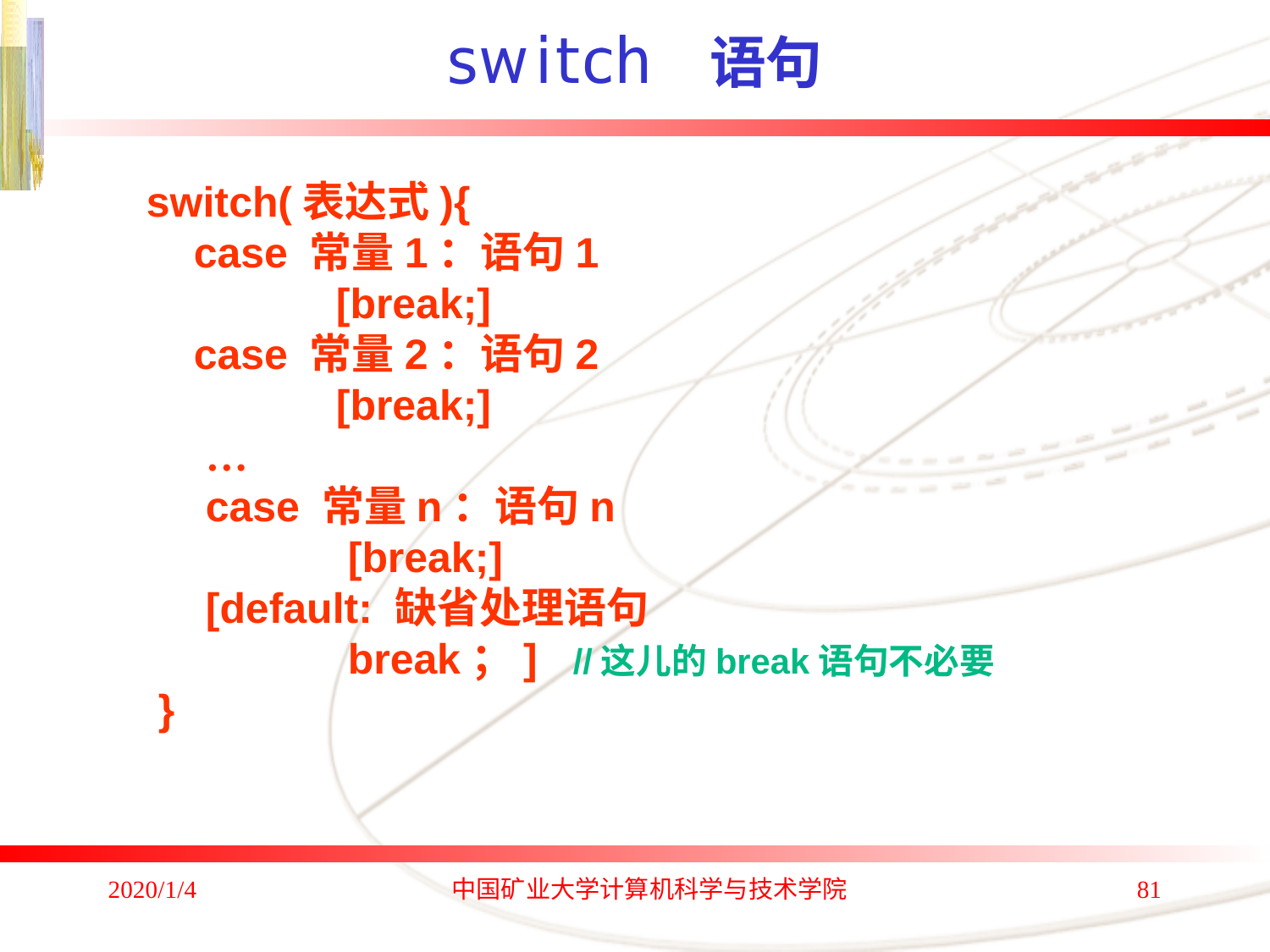

# switch  语句
  switch(表达式){
      case 常量1：语句1
                  [break;]
      case 常量2：语句2
                  [break;]
       …
       case 常量n：语句n
                   [break;]
       [default: 缺省处理语句
                   break；]   //这儿的break语句不必要
   }
2020/1/4
中国矿业大学计算机科学与技术学院
81